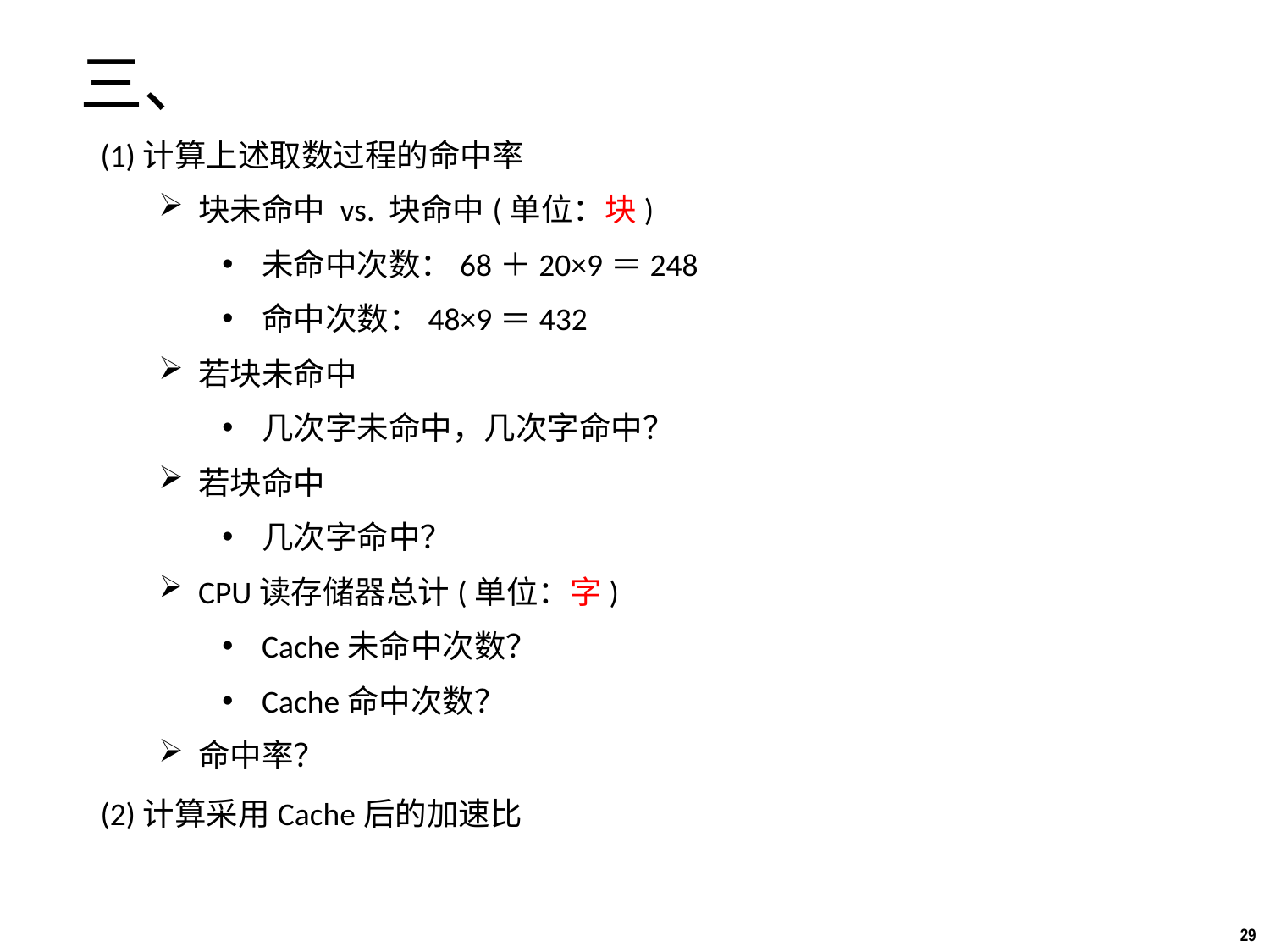

三、
(1)计算上述取数过程的命中率
块未命中 vs. 块命中(单位：块)
未命中次数：68＋20×9＝248
命中次数：48×9＝432
若块未命中
几次字未命中，几次字命中？
若块命中
几次字命中？
CPU读存储器总计(单位：字)
Cache未命中次数？
Cache命中次数？
命中率？
(2)计算采用Cache后的加速比